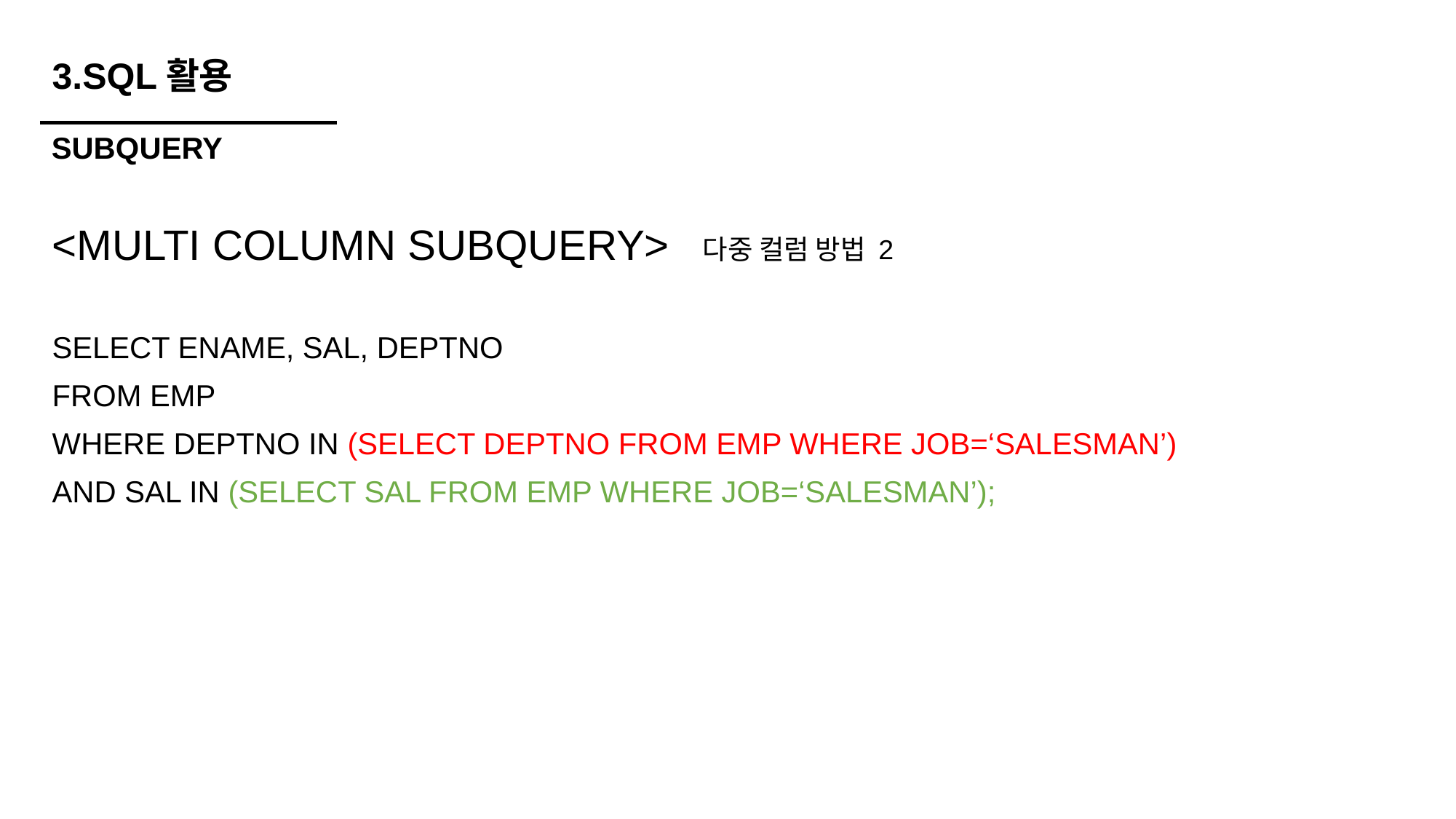

# 3.SQL활용
SUBQUERY
<MULTI COLUMN SUBQUERY>

SELECT ENAME, SAL, DEPTNO
FROM EMP
WHERE DEPTNO IN (SELECT DEPTNO FROM EMP WHERE JOB=‘SALESMAN’)
AND SAL IN (SELECT SAL FROM EMP WHERE JOB=‘SALESMAN’);

다중 컬럼 방법 2